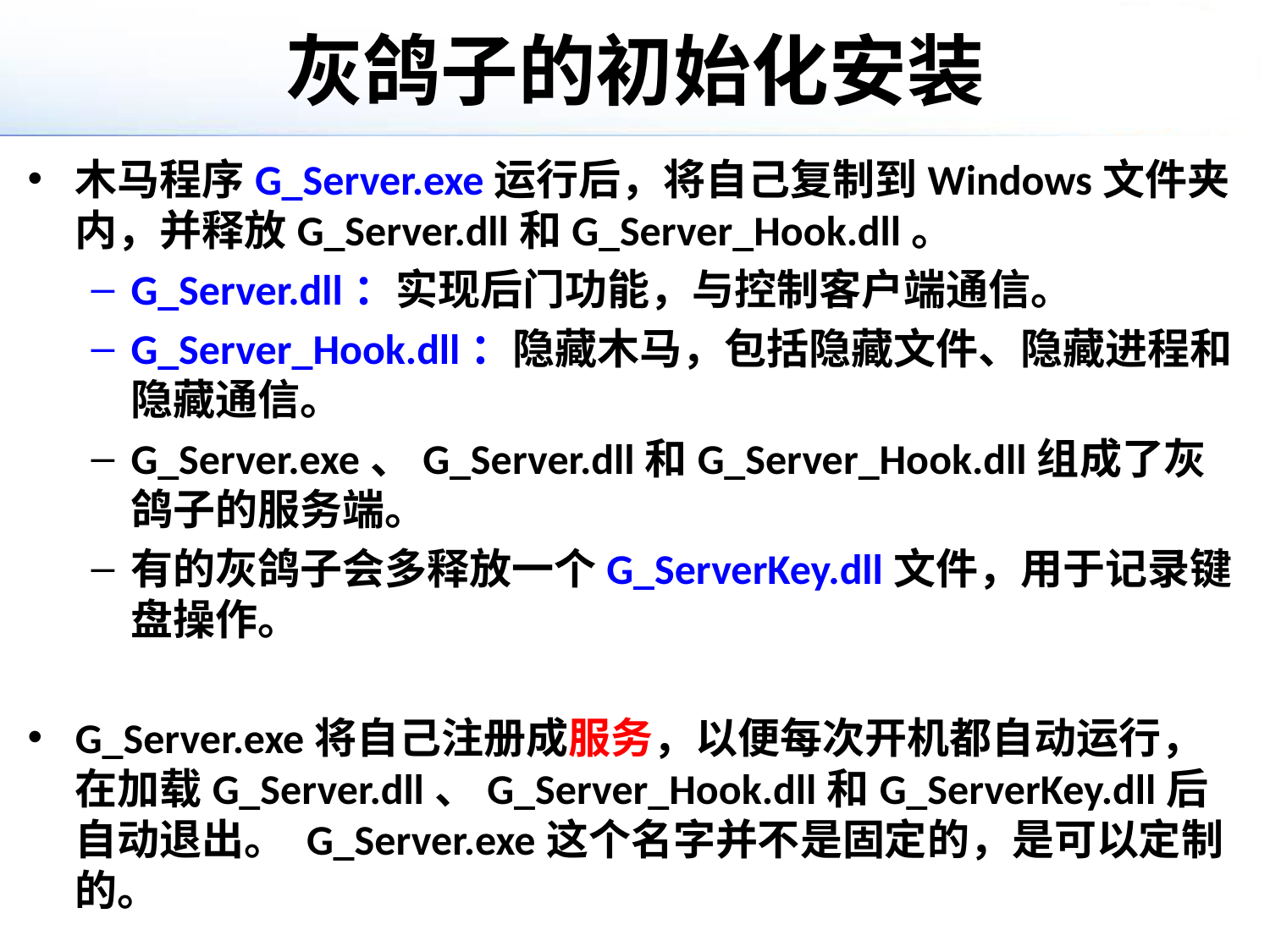

# 灰鸽子的初始化安装
木马程序G_Server.exe运行后，将自己复制到Windows文件夹内，并释放G_Server.dll和G_Server_Hook.dll。
G_Server.dll：实现后门功能，与控制客户端通信。
G_Server_Hook.dll：隐藏木马，包括隐藏文件、隐藏进程和隐藏通信。
G_Server.exe、G_Server.dll和G_Server_Hook.dll组成了灰鸽子的服务端。
有的灰鸽子会多释放一个G_ServerKey.dll文件，用于记录键盘操作。

G_Server.exe将自己注册成服务，以便每次开机都自动运行，在加载G_Server.dll、G_Server_Hook.dll和G_ServerKey.dll后自动退出。 G_Server.exe这个名字并不是固定的，是可以定制的。